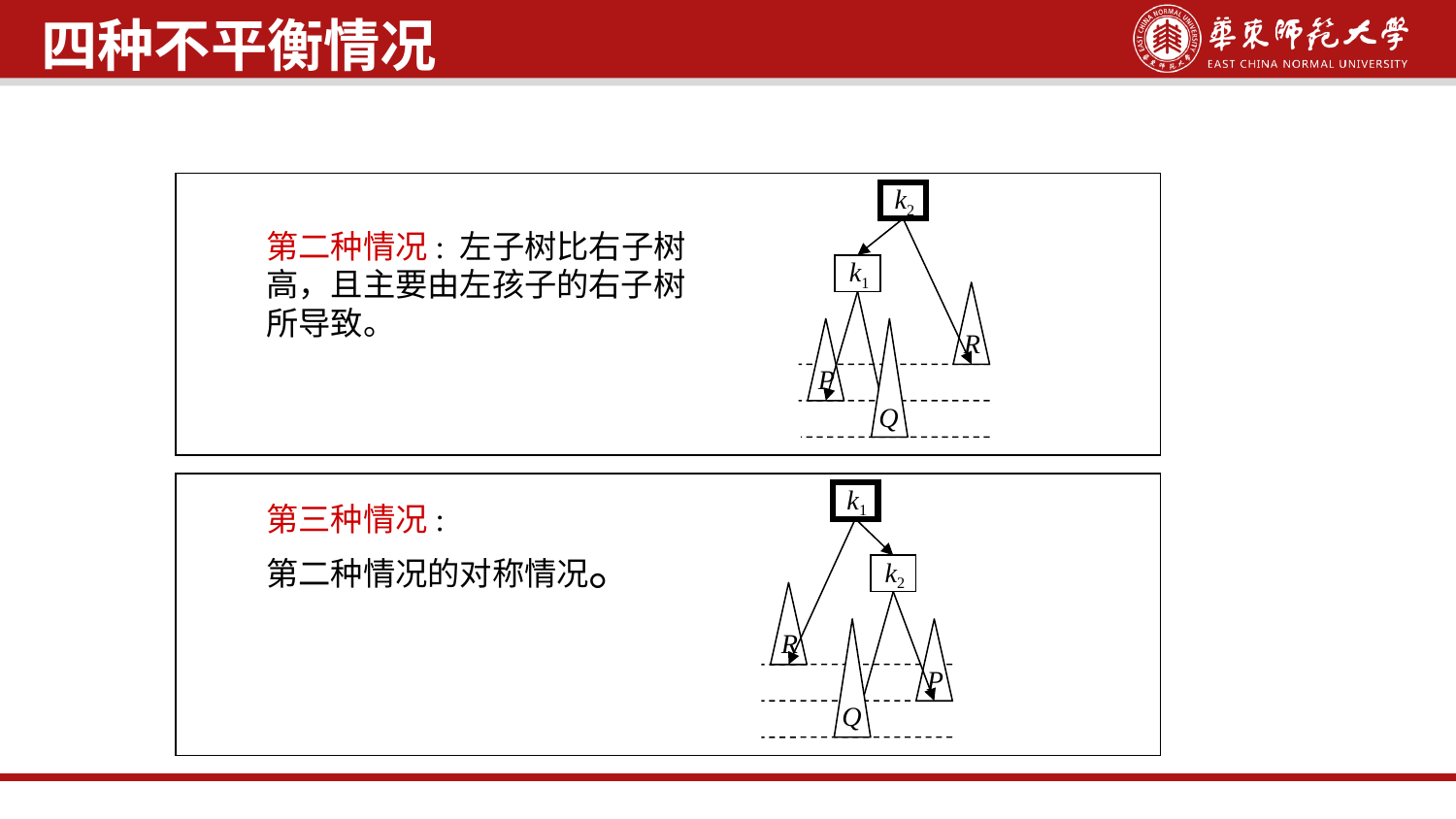

四种不平衡情况

k2
第二种情况: 左子树比右子树高，且主要由左孩子的右子树所导致。
k1

R
P

Q

k1
第三种情况:
第二种情况的对称情况。
k2

R
P

Q